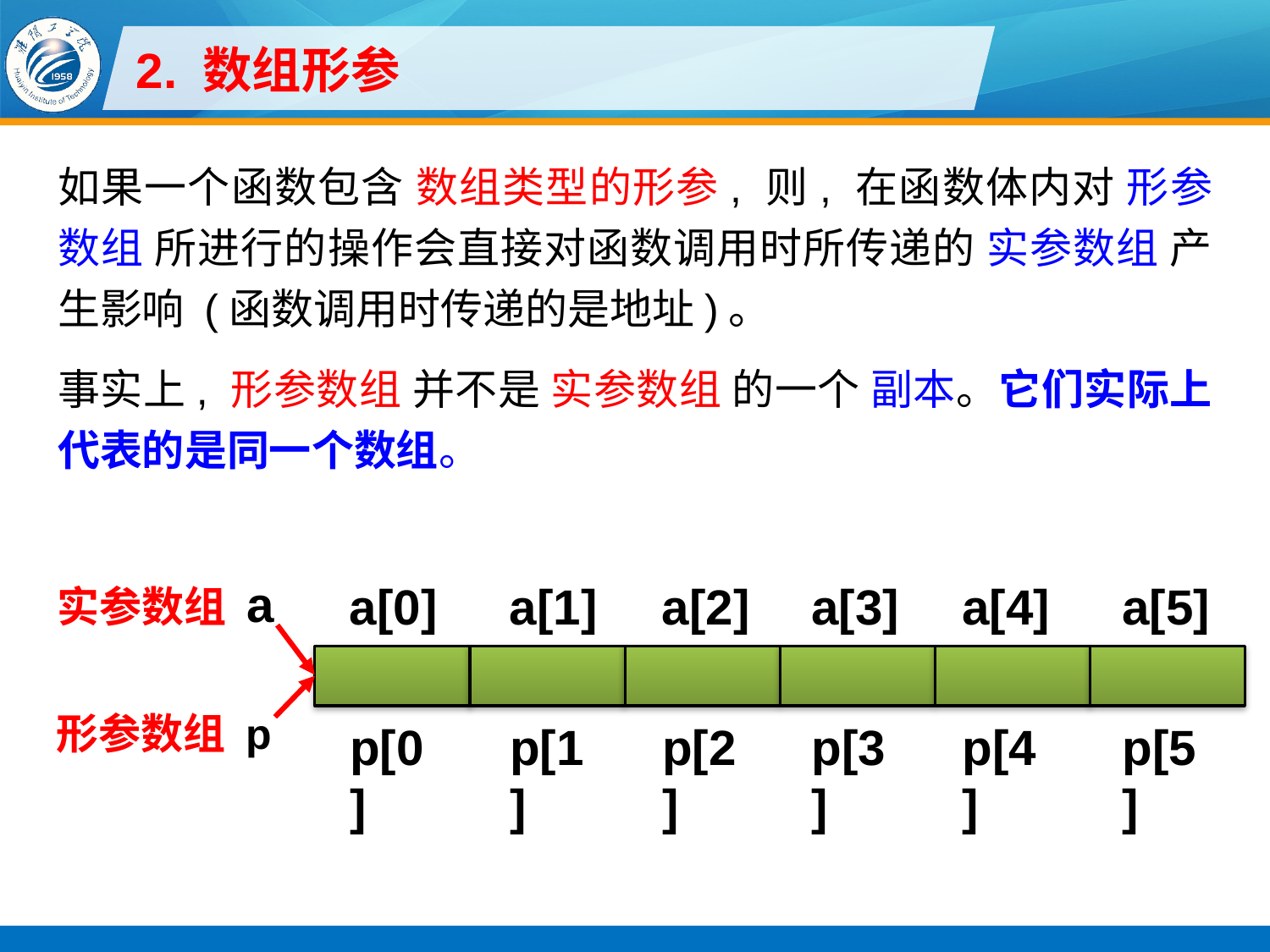

# 2. 数组形参
如果一个函数包含 数组类型的形参, 则, 在函数体内对 形参数组 所进行的操作会直接对函数调用时所传递的 实参数组 产生影响 (函数调用时传递的是地址)。
事实上, 形参数组 并不是 实参数组 的一个 副本。它们实际上代表的是同一个数组。
实参数组 a
a[0]
a[1]
a[2]
a[3]
a[4]
a[5]

形参数组 p
p[0]
p[1]
p[2]
p[3]
p[4]
p[5]